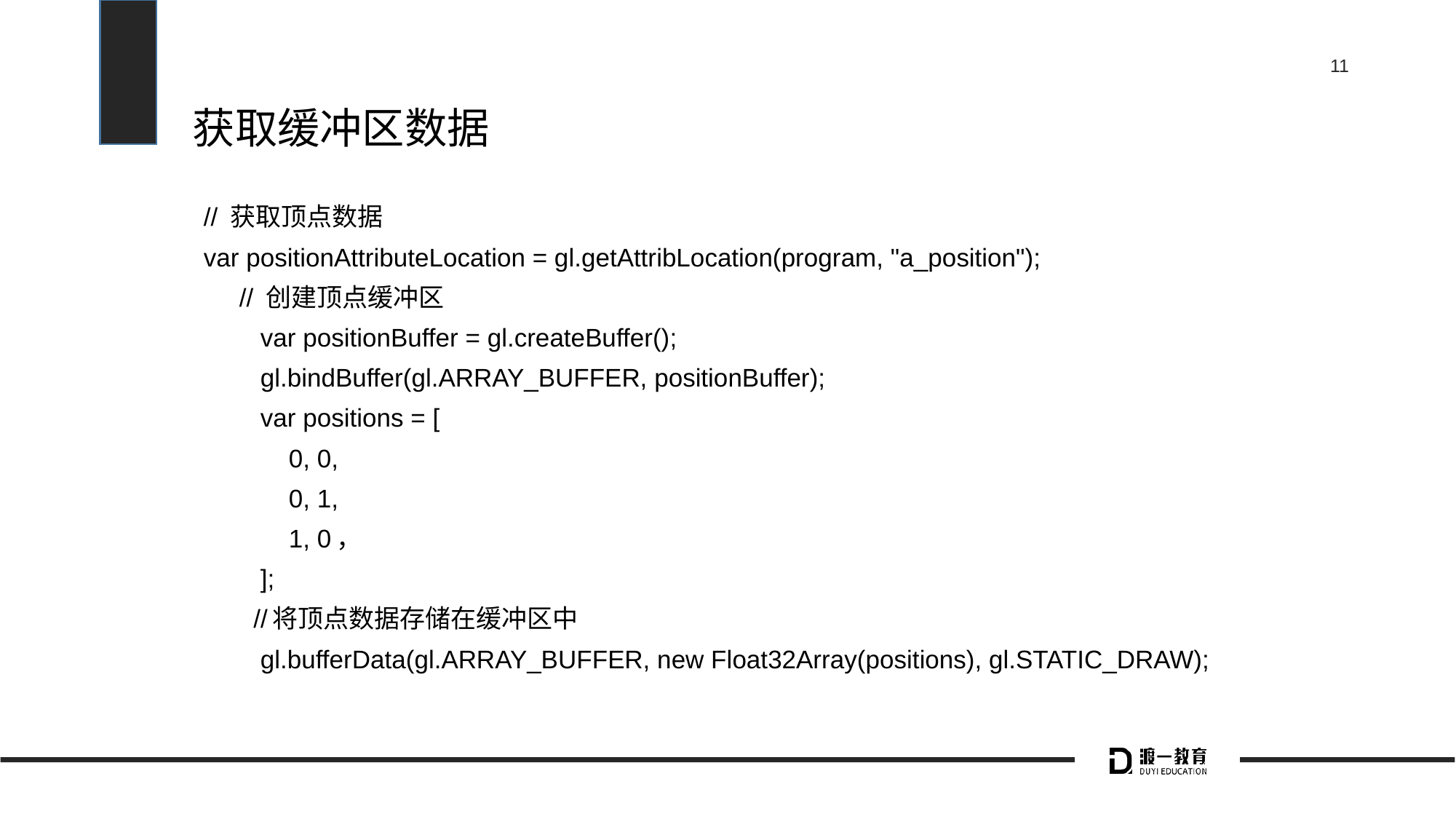

# 获取缓冲区数据
// 获取顶点数据
var positionAttributeLocation = gl.getAttribLocation(program, "a_position");
     // 创建顶点缓冲区
        var positionBuffer = gl.createBuffer();
        gl.bindBuffer(gl.ARRAY_BUFFER, positionBuffer);
        var positions = [
            0, 0,
            0, 1,
            1, 0，
        ];
       //将顶点数据存储在缓冲区中
        gl.bufferData(gl.ARRAY_BUFFER, new Float32Array(positions), gl.STATIC_DRAW);